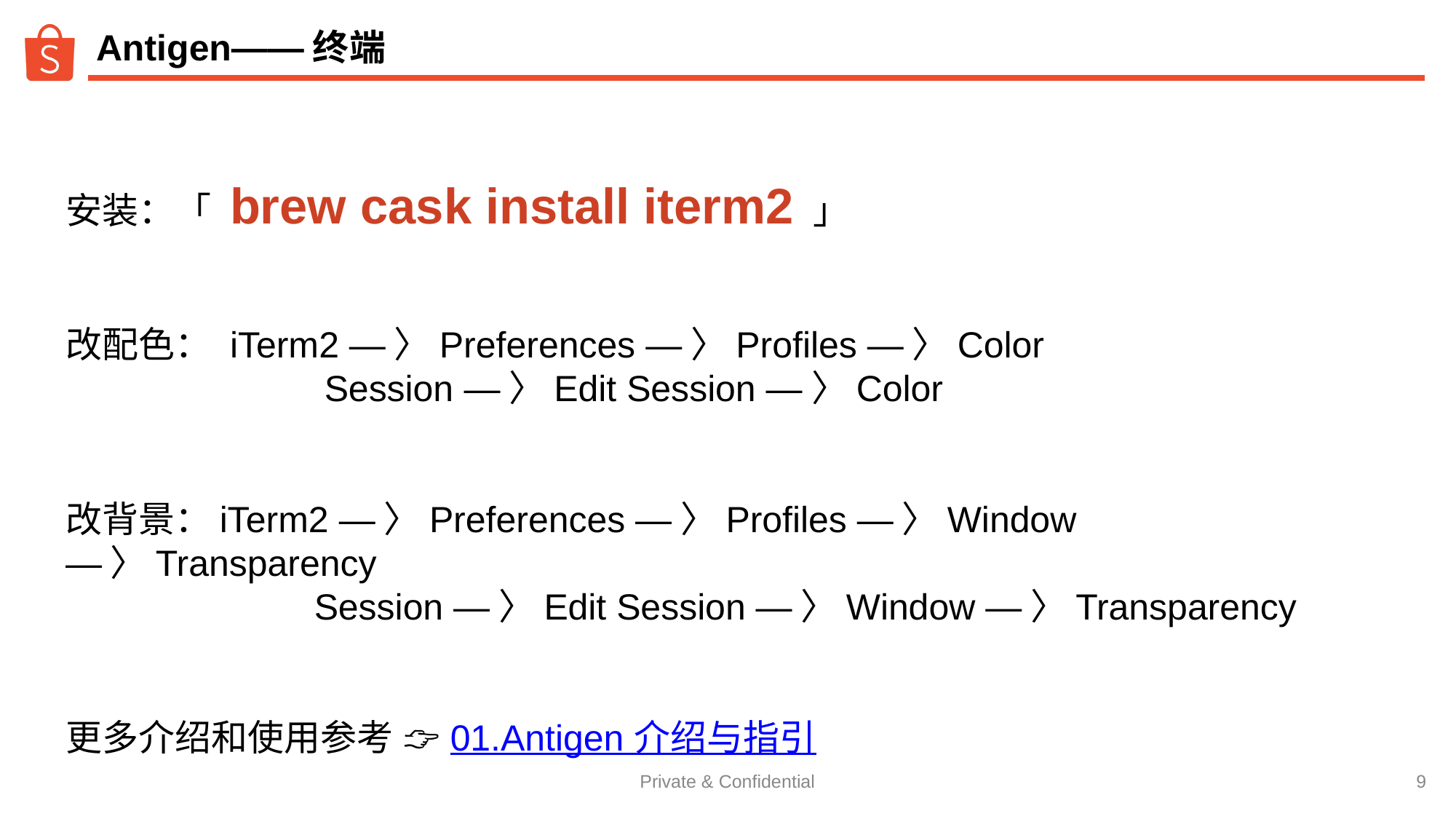

# Antigen——终端

安装：「 brew cask install iterm2 」

改配色： iTerm2 —〉Preferences —〉Profiles —〉Color
 		    Session —〉Edit Session —〉Color

改背景：iTerm2 —〉Preferences —〉Profiles —〉Window —〉Transparency
 		   Session —〉Edit Session —〉Window —〉Transparency

更多介绍和使用参考 👉 01.Antigen 介绍与指引

Private & Confidential
9